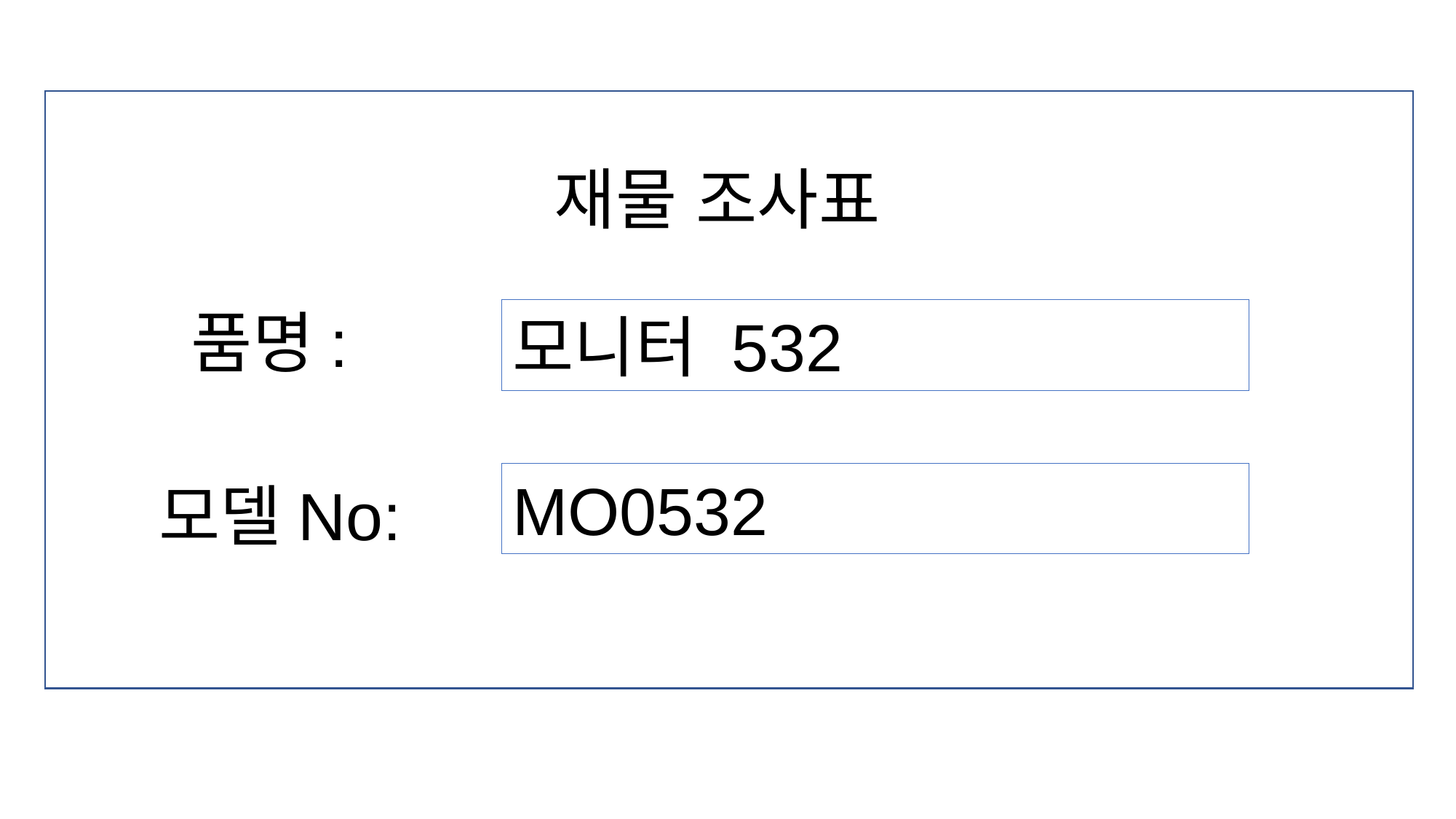

재물 조사표
품명:
모니터 532
MO0532
모델No: